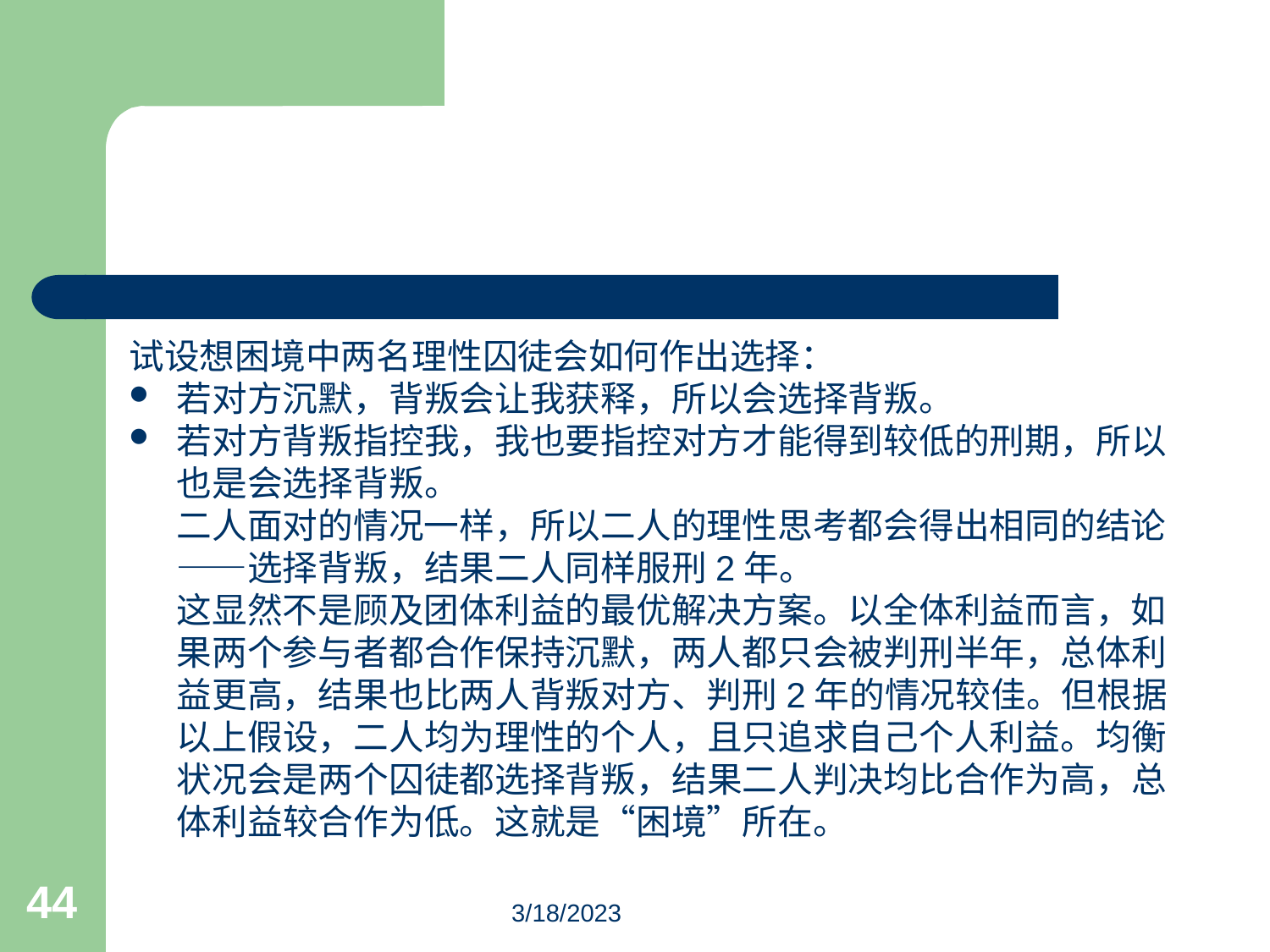

#
试设想困境中两名理性囚徒会如何作出选择：
若对方沉默，背叛会让我获释，所以会选择背叛。
若对方背叛指控我，我也要指控对方才能得到较低的刑期，所以也是会选择背叛。
     二人面对的情况一样，所以二人的理性思考都会得出相同的结论——选择背叛，结果二人同样服刑2年。
     这显然不是顾及团体利益的最优解决方案。以全体利益而言，如果两个参与者都合作保持沉默，两人都只会被判刑半年，总体利益更高，结果也比两人背叛对方、判刑2年的情况较佳。但根据以上假设，二人均为理性的个人，且只追求自己个人利益。均衡状况会是两个囚徒都选择背叛，结果二人判决均比合作为高，总体利益较合作为低。这就是“困境”所在。
44
3/18/2023